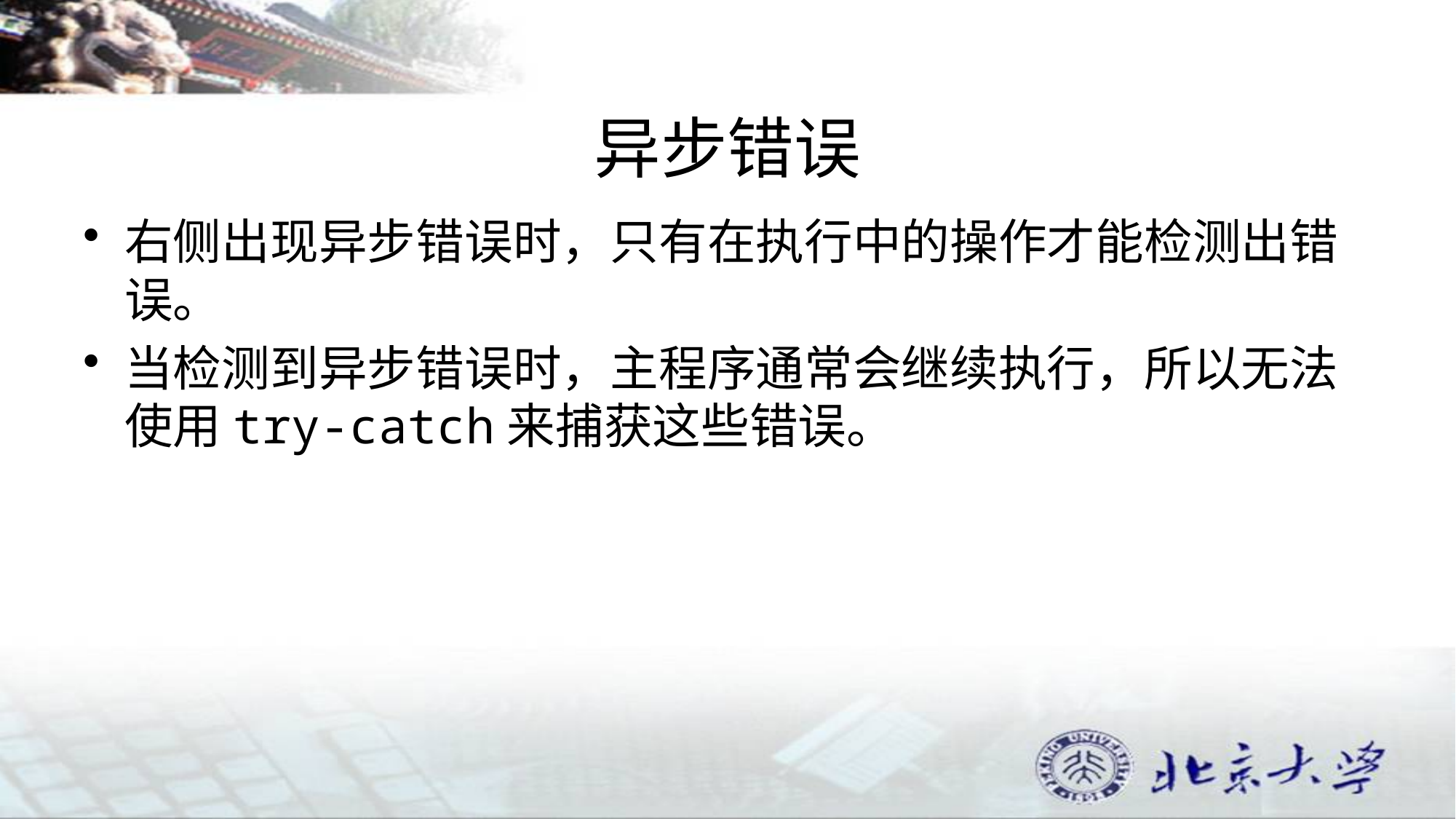

# 异步错误
右侧出现异步错误时，只有在执行中的操作才能检测出错误。
当检测到异步错误时，主程序通常会继续执行，所以无法使用try-catch来捕获这些错误。